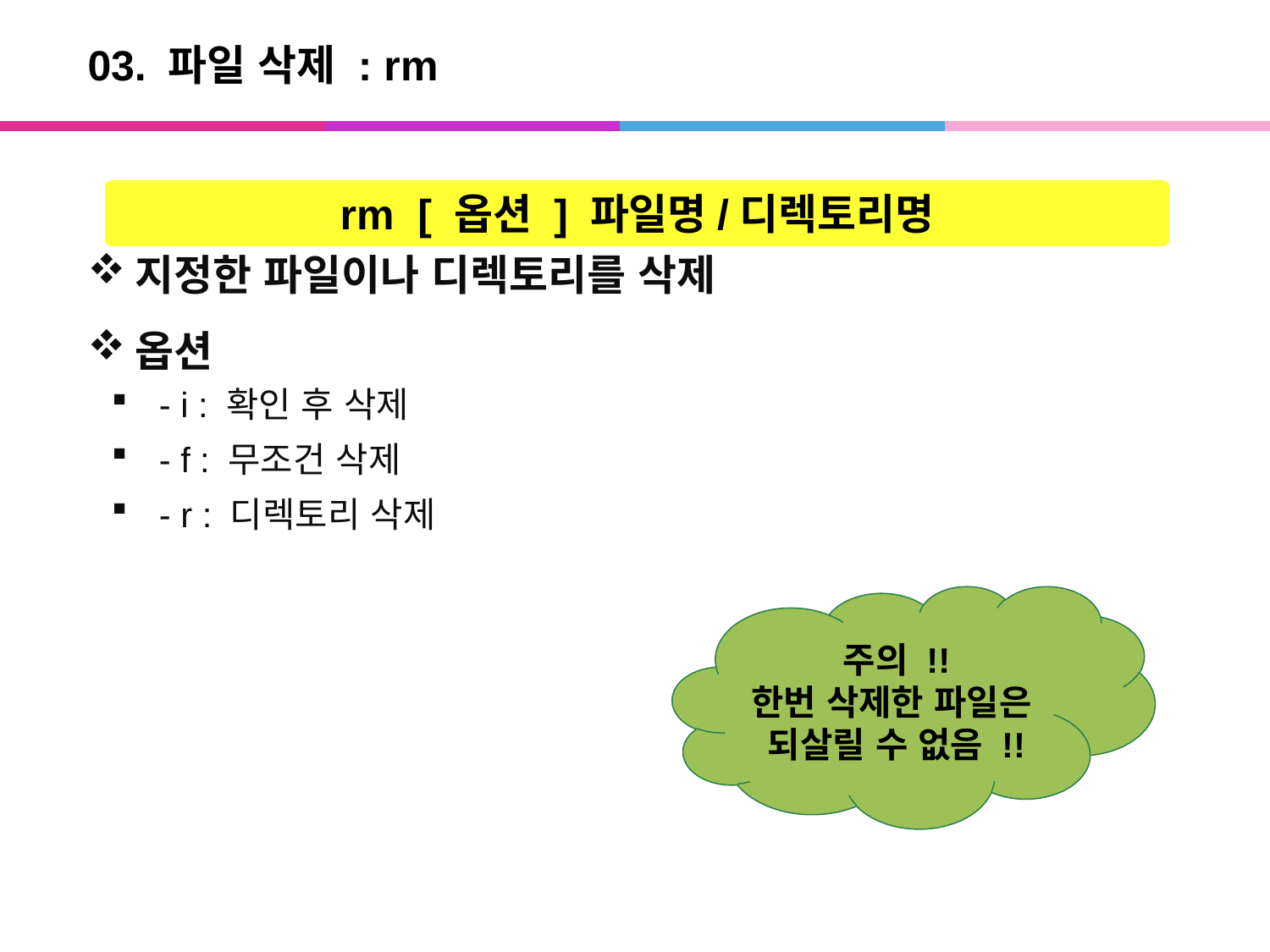

# 03. 파일 삭제 : rm

지정한 파일이나 디렉토리를 삭제
옵션
- i : 확인 후 삭제
- f : 무조건 삭제
- r : 디렉토리 삭제
rm  [ 옵션 ] 파일명/디렉토리명
주의 !!
한번 삭제한 파일은
되살릴 수 없음 !!